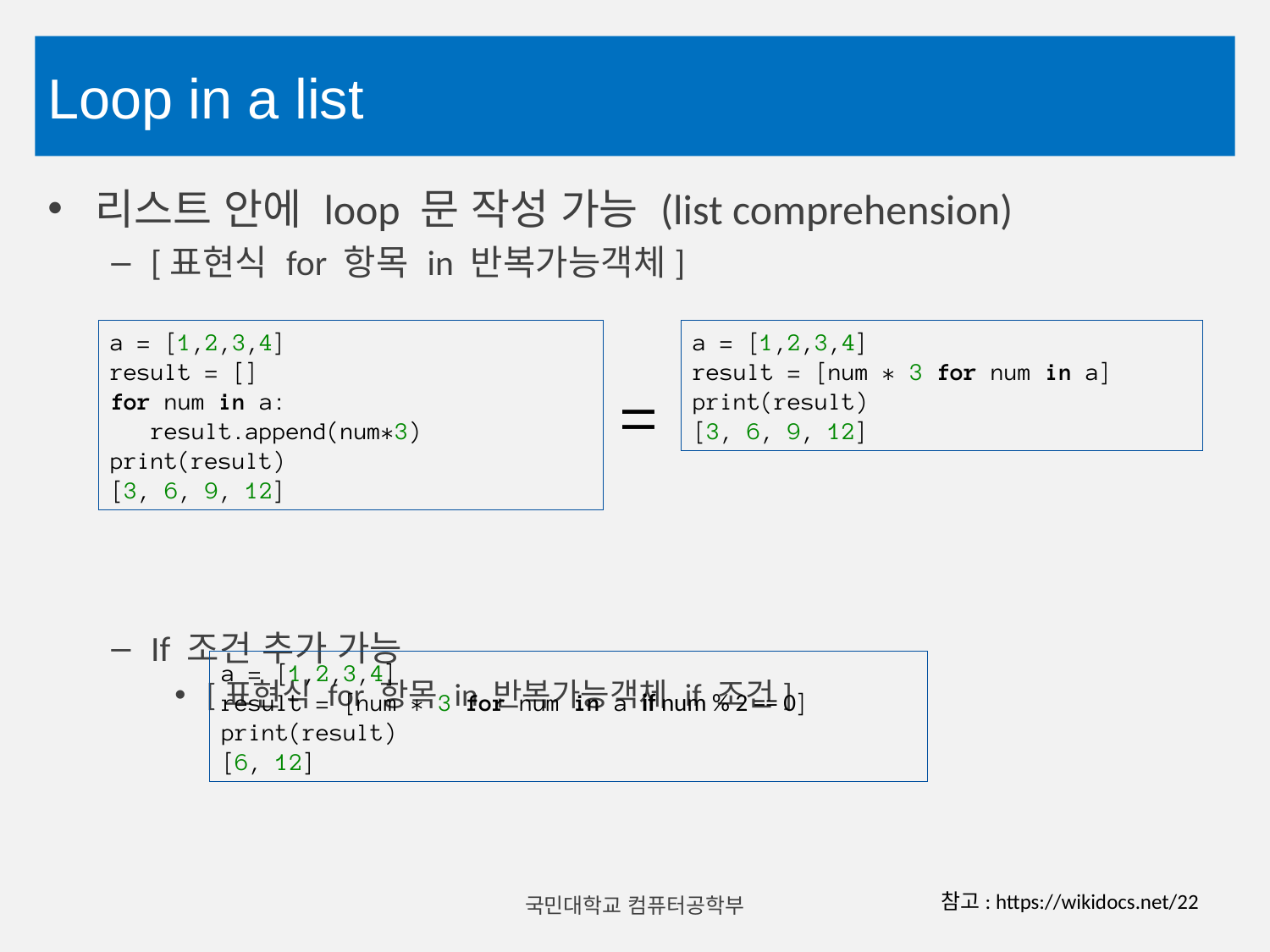

# Loop in a list
리스트 안에 loop 문 작성 가능 (list comprehension)
[표현식 for 항목 in 반복가능객체]

If 조건 추가 가능
[표현식 for 항목 in 반복가능객체 if 조건]
a = [1,2,3,4]
result = []
for num in a:
   result.append(num*3)
print(result)
[3, 6, 9, 12]
a = [1,2,3,4]
result = [num * 3 for num in a]
print(result)
[3, 6, 9, 12]
=
a = [1,2,3,4]
result = [num * 3 for num in a if num % 2 == 0]
print(result)
[6, 12]
국민대학교 컴퓨터공학부
참고: https://wikidocs.net/22